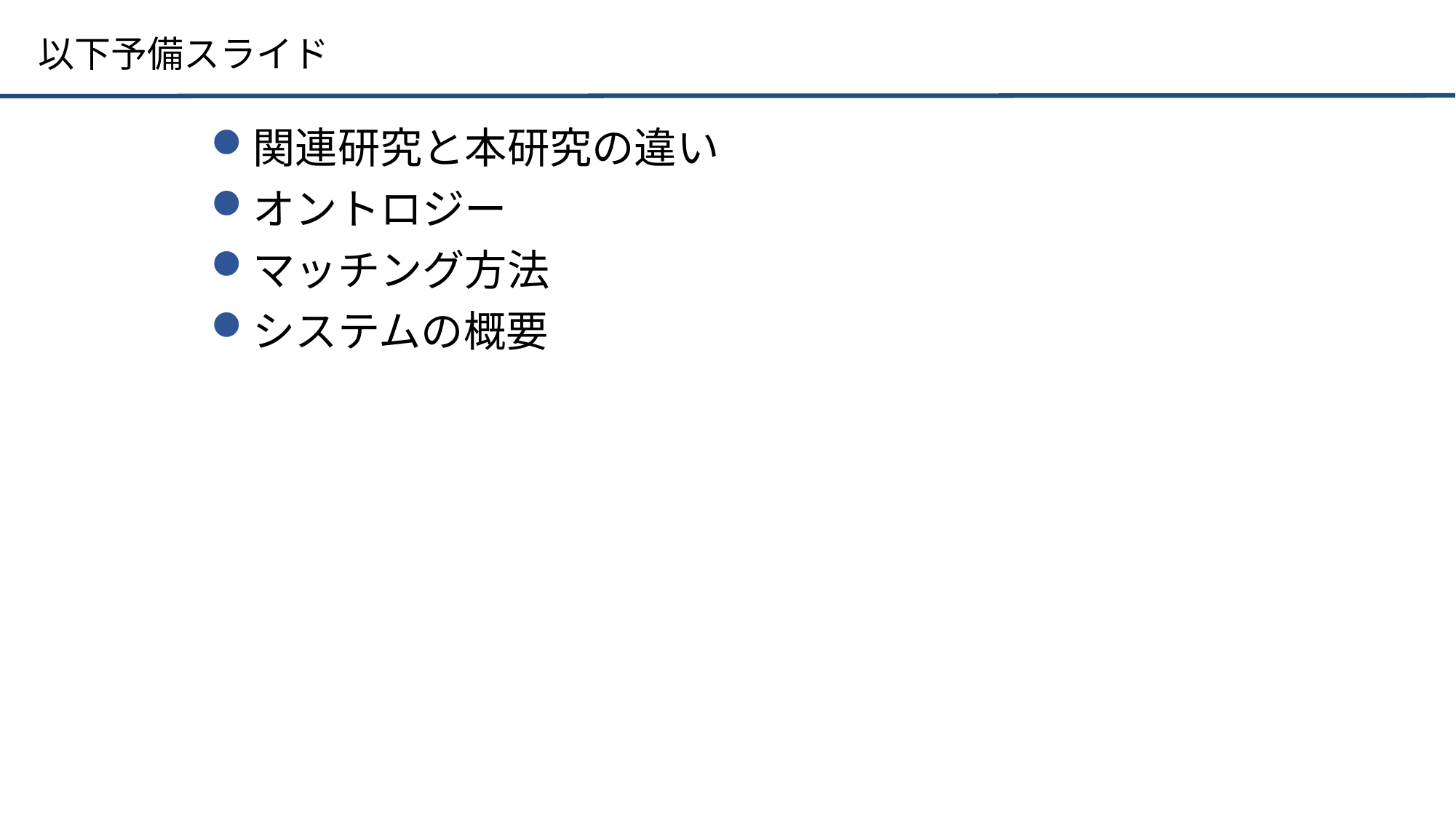

# 以下予備スライド
関連研究と本研究の違い
オントロジー
マッチング方法
システムの概要